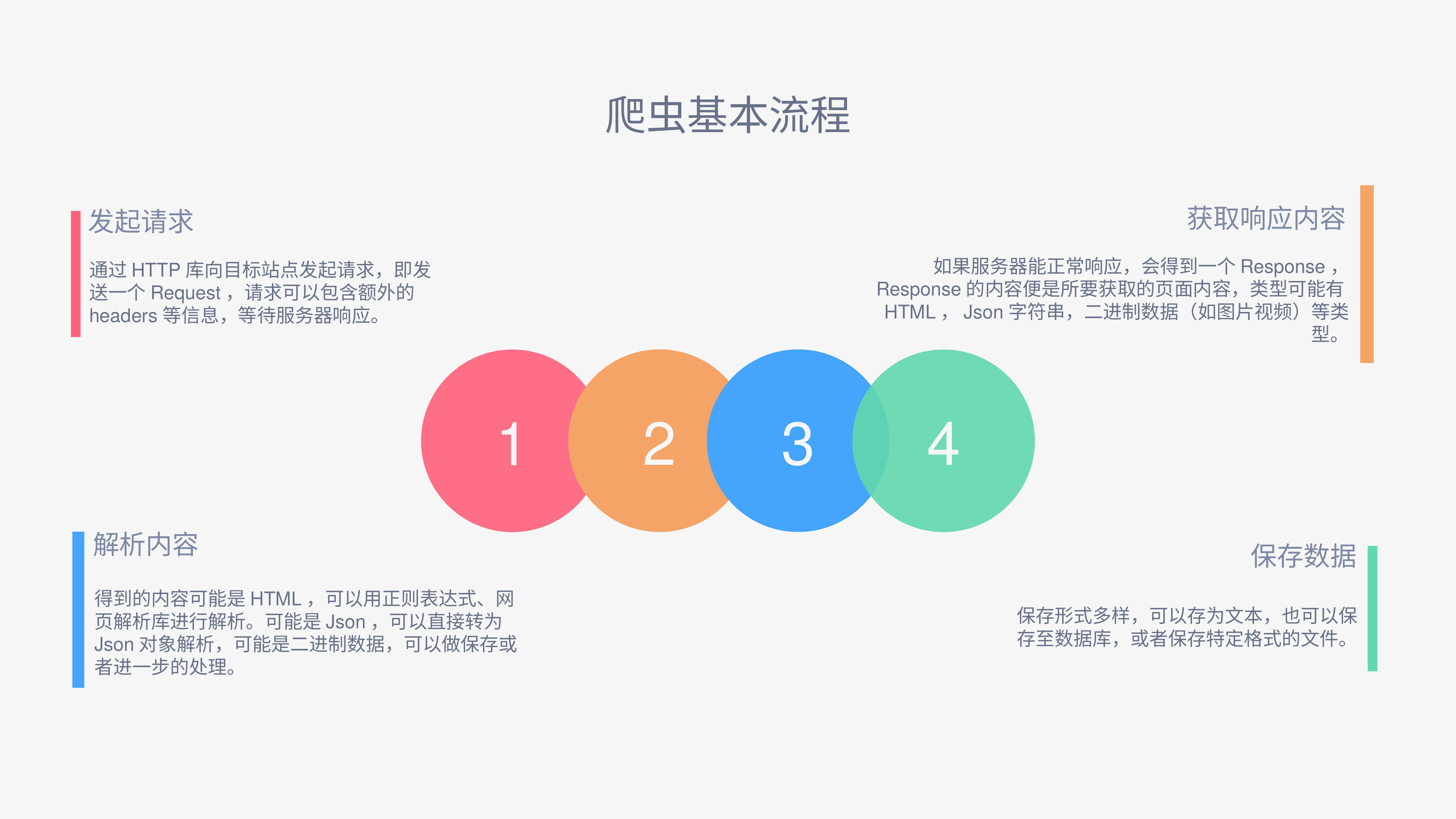

爬虫基本流程

获取响应内容
如果服务器能正常响应，会得到一个Response，
Response的内容便是所要获取的页面内容，类型可能有HTML，Json字符串，二进制数据（如图片视频）等类型。
发起请求

通过HTTP库向目标站点发起请求，即发送一个Request，请求可以包含额外的headers等信息，等待服务器响应。

2

3

1

4
解析内容

得到的内容可能是HTML，可以用正则表达式、网页解析库进行解析。可能是Json，可以直接转为Json对象解析，可能是二进制数据，可以做保存或者进一步的处理。
保存数据

保存形式多样，可以存为文本，也可以保存至数据库，或者保存特定格式的文件。